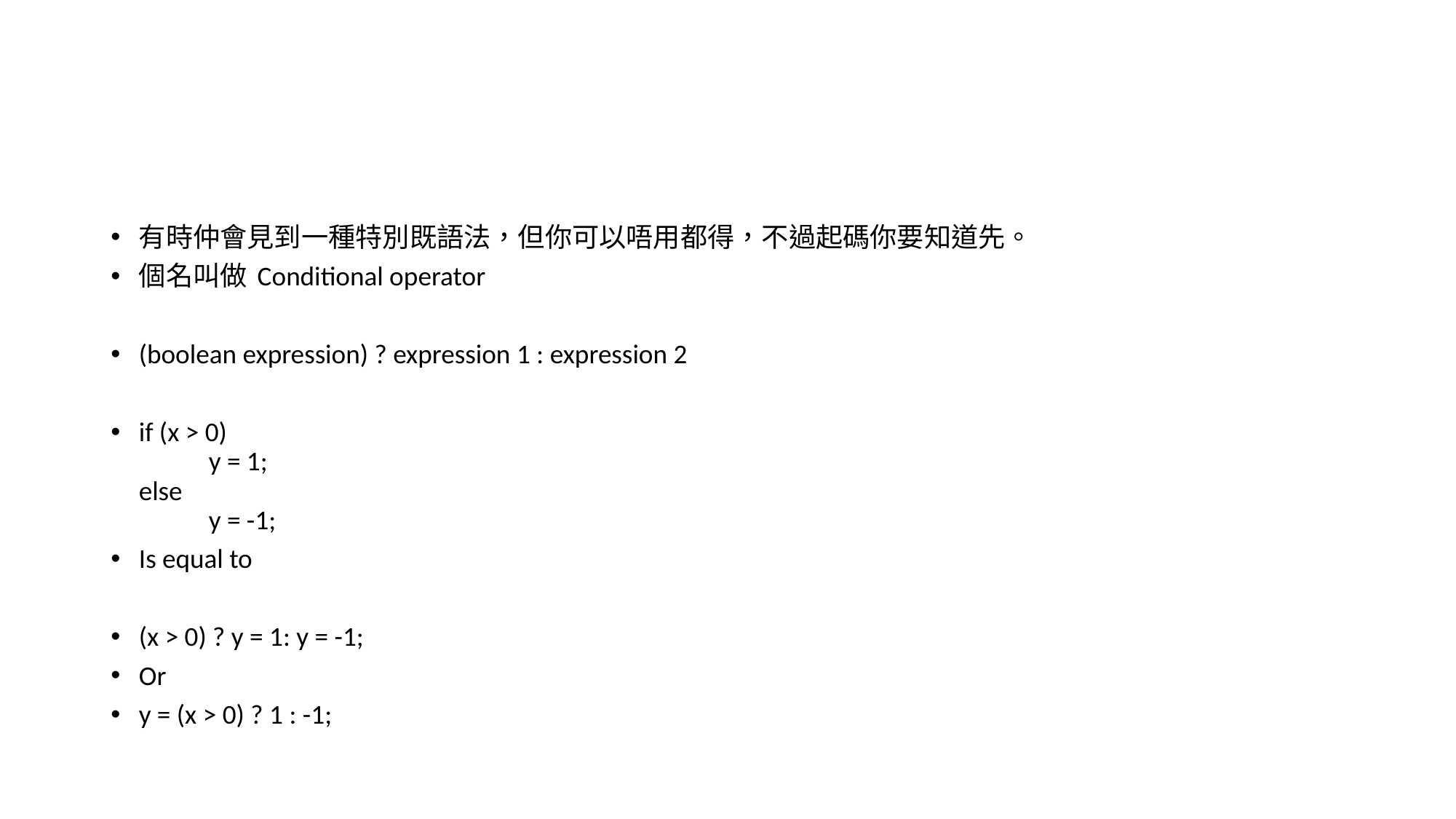

#
有時仲會見到一種特別既語法，但你可以唔用都得，不過起碼你要知道先。
個名叫做 Conditional operator

(boolean expression) ? expression 1 : expression 2

if (x > 0)
	y = 1;
else
	y = -1;
Is equal to

(x > 0) ? y = 1: y = -1;
Or
y = (x > 0) ? 1 : -1;